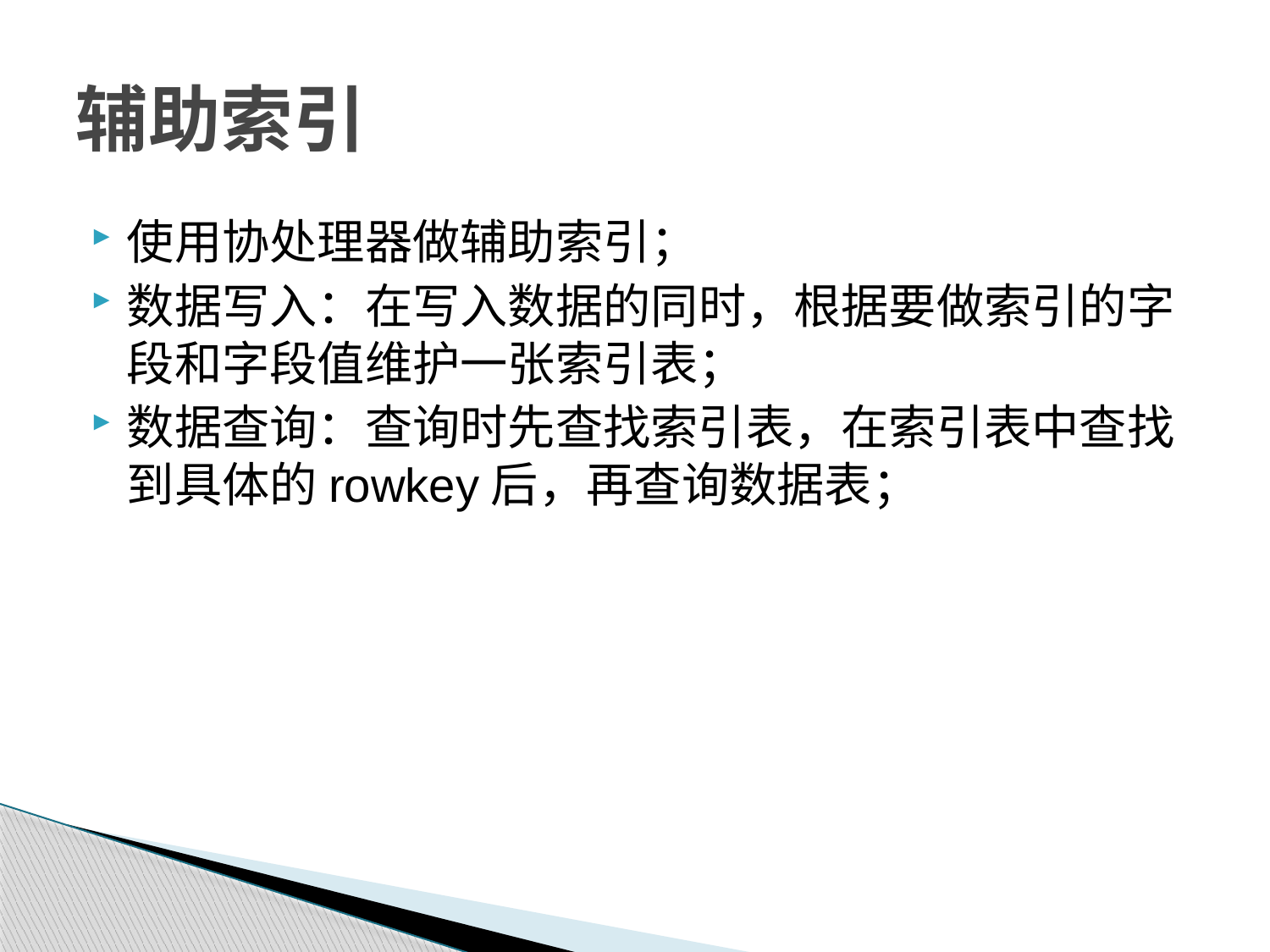

# 辅助索引
使用协处理器做辅助索引；
数据写入：在写入数据的同时，根据要做索引的字段和字段值维护一张索引表；
数据查询：查询时先查找索引表，在索引表中查找到具体的rowkey后，再查询数据表；